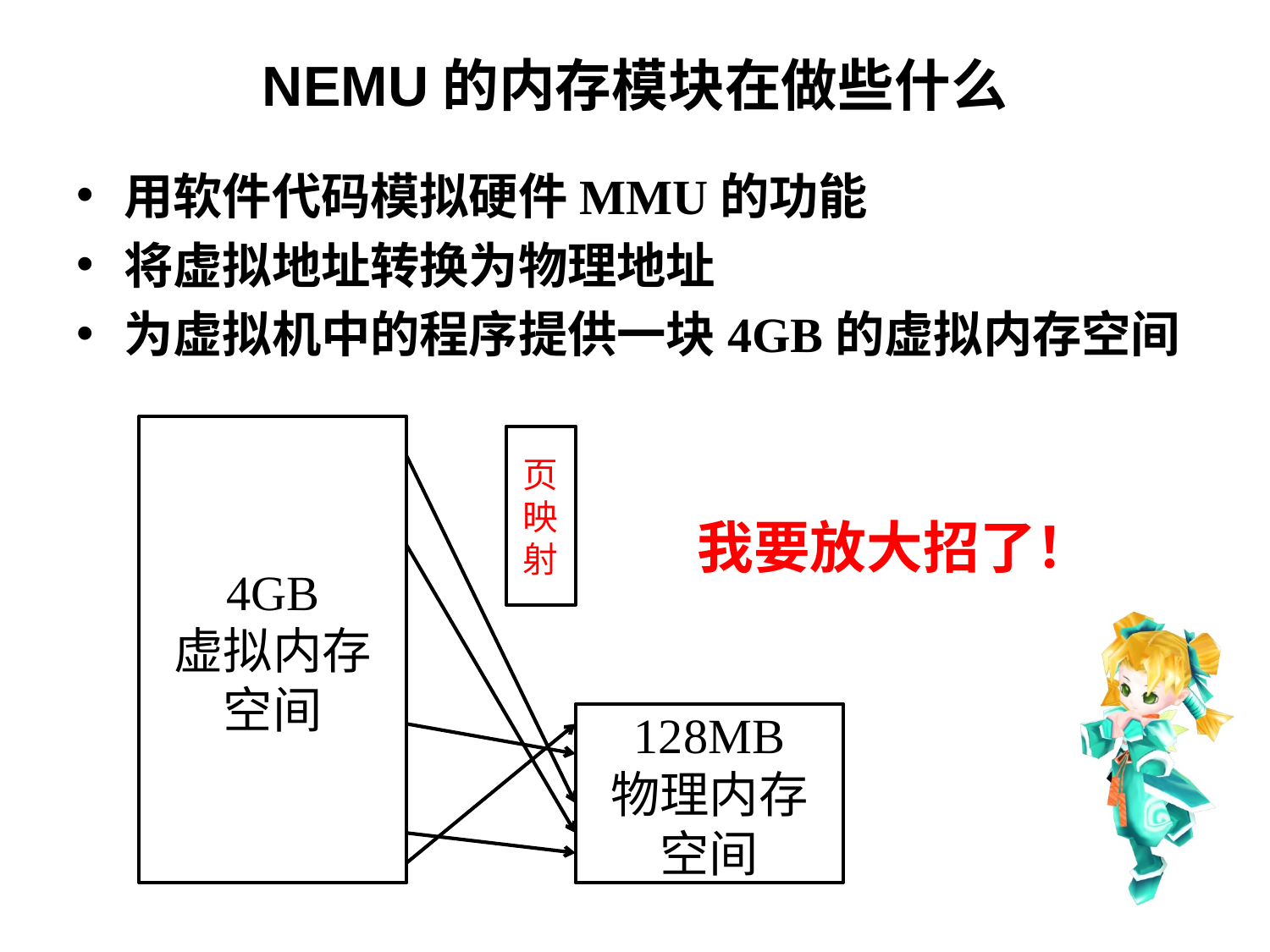

# NEMU的内存模块在做些什么
用软件代码模拟硬件MMU的功能
将虚拟地址转换为物理地址
为虚拟机中的程序提供一块4GB的虚拟内存空间

4GB
虚拟内存
空间
页映射
我要放大招了！
128MB
物理内存
空间